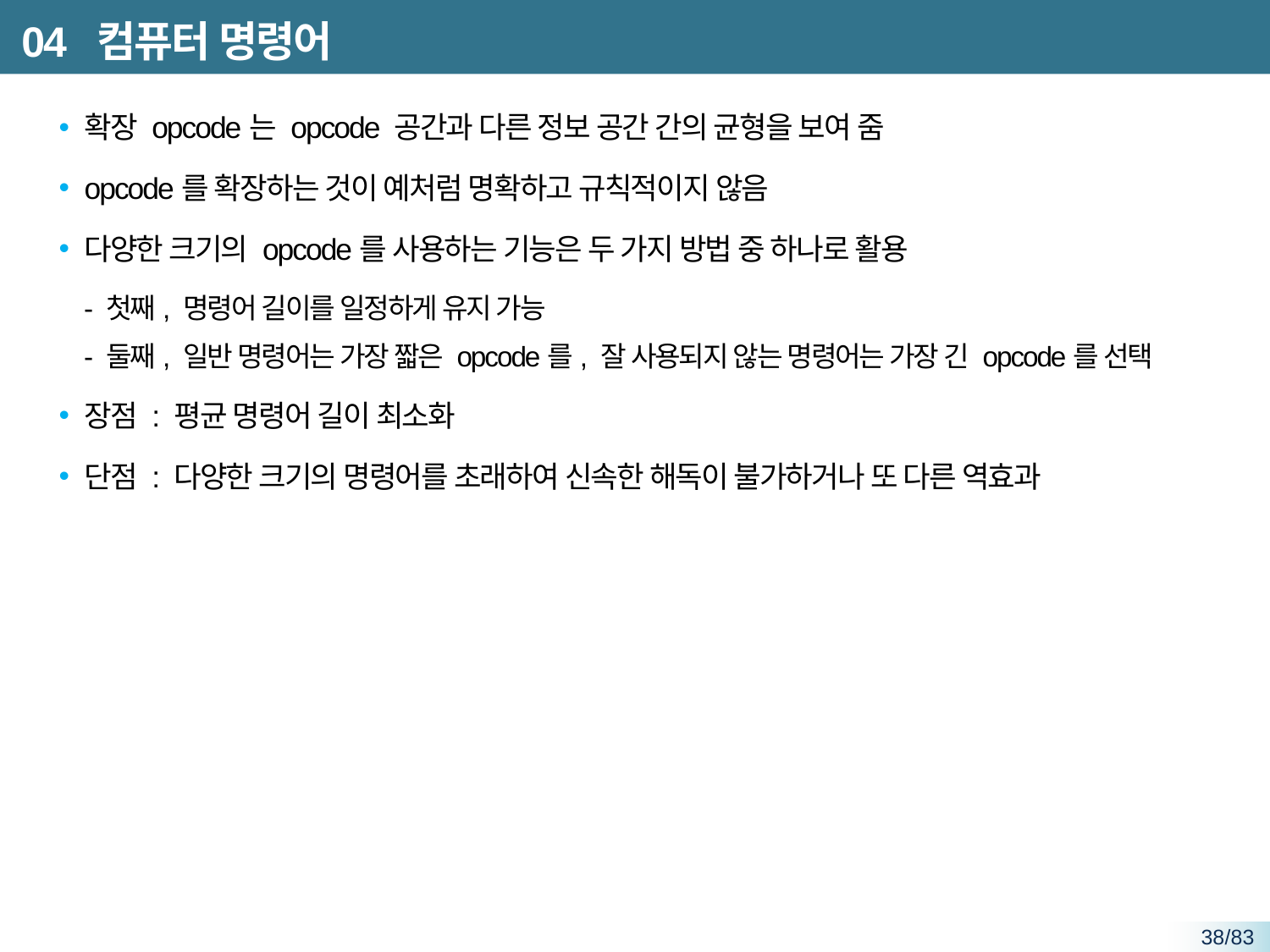

# 04  컴퓨터 명령어
확장 opcode는 opcode 공간과 다른 정보 공간 간의 균형을 보여 줌
opcode를 확장하는 것이 예처럼 명확하고 규칙적이지 않음
다양한 크기의 opcode를 사용하는 기능은 두 가지 방법 중 하나로 활용
- 첫째, 명령어 길이를 일정하게 유지 가능
- 둘째, 일반 명령어는 가장 짧은 opcode를, 잘 사용되지 않는 명령어는 가장 긴 opcode를 선택
장점 : 평균 명령어 길이 최소화
단점 : 다양한 크기의 명령어를 초래하여 신속한 해독이 불가하거나 또 다른 역효과